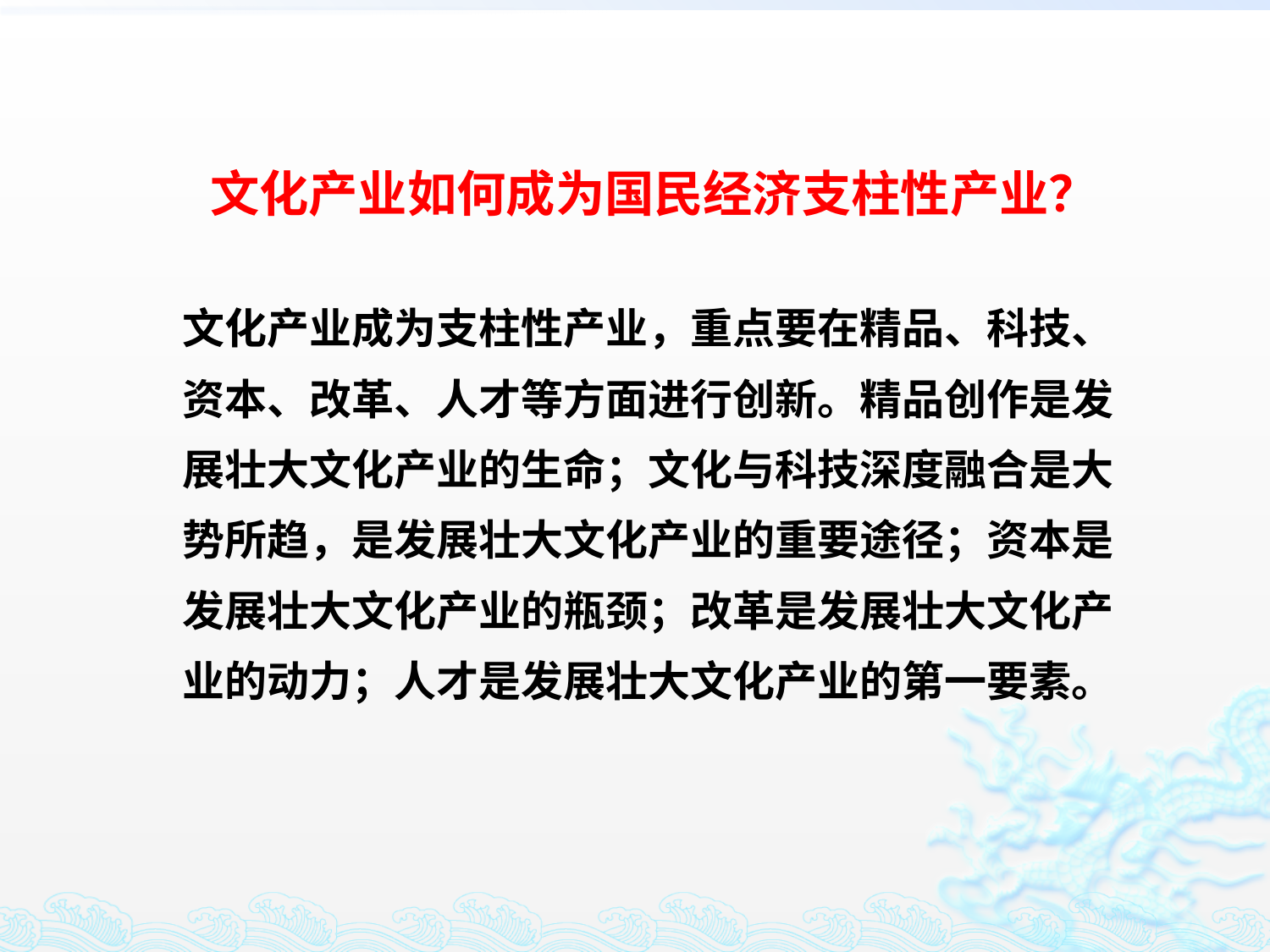

文化产业如何成为国民经济支柱性产业？
文化产业成为支柱性产业，重点要在精品、科技、资本、改革、人才等方面进行创新。精品创作是发展壮大文化产业的生命；文化与科技深度融合是大势所趋，是发展壮大文化产业的重要途径；资本是发展壮大文化产业的瓶颈；改革是发展壮大文化产业的动力；人才是发展壮大文化产业的第一要素。